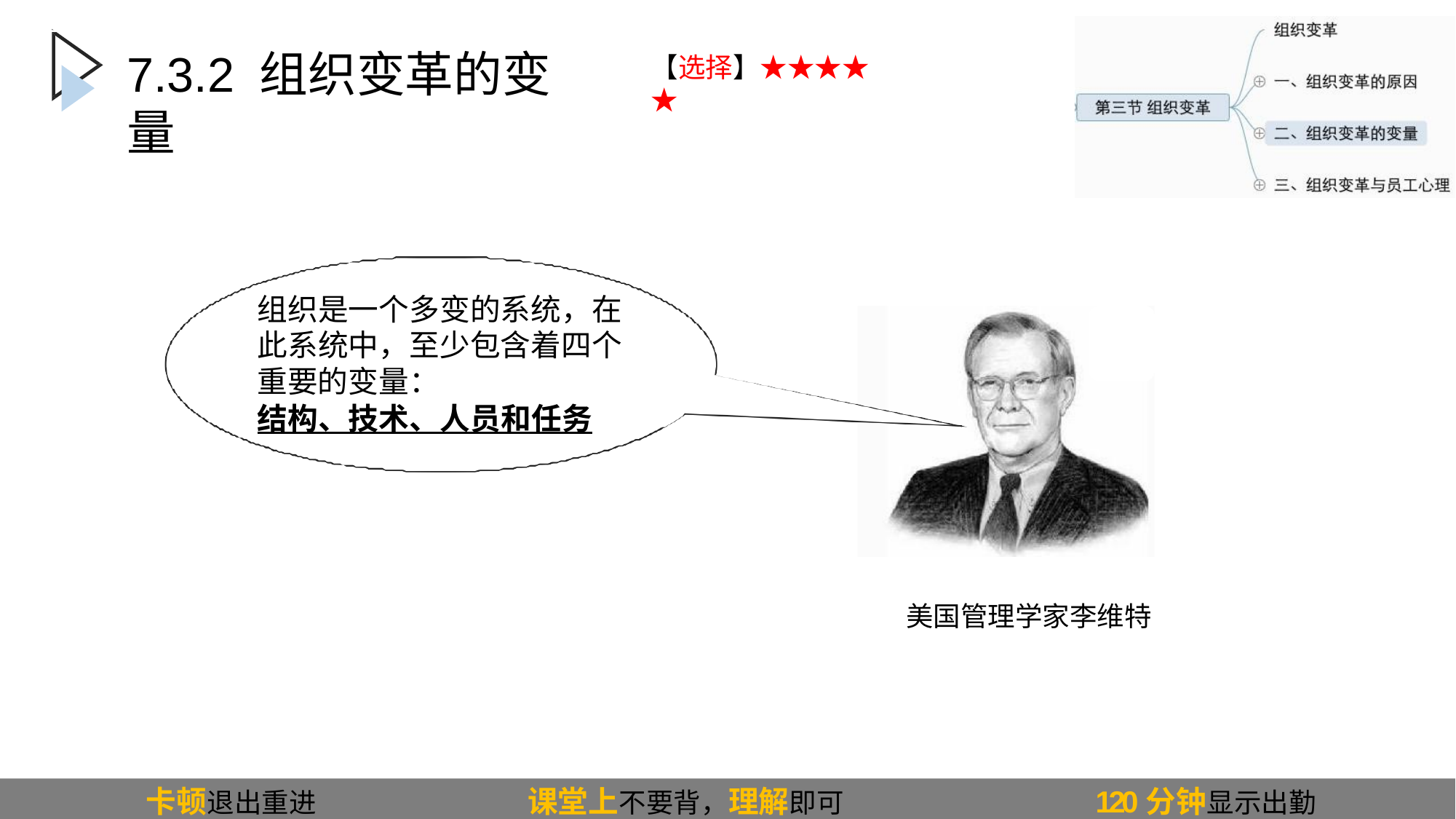

2

# 7.3.2 组织变革的变量
【选择】★★★★★

组织是一个多变的系统，在 此系统中，至少包含着四个 重要的变量：
结构、技术、人员和任务

美国管理学家李维特
卡顿退出重进
课堂上不要背，理解即可
120分钟显示出勤